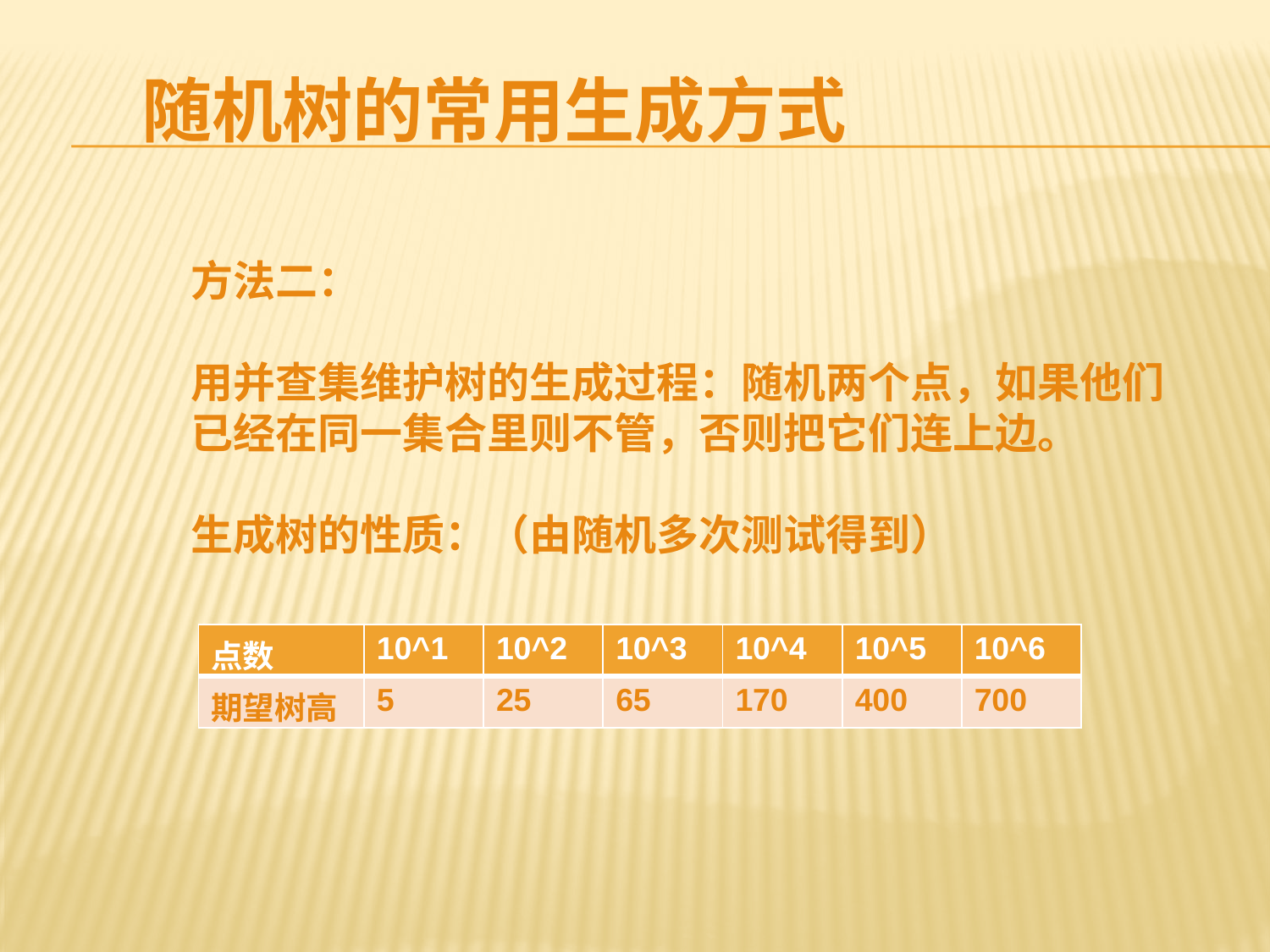

随机树的常用生成方式
方法二：

用并查集维护树的生成过程：随机两个点，如果他们已经在同一集合里则不管，否则把它们连上边。

生成树的性质：（由随机多次测试得到）

| 点数 | 10^1 | 10^2 | 10^3 | 10^4 | 10^5 | 10^6 |
| --- | --- | --- | --- | --- | --- | --- |
| 期望树高 | 5 | 25 | 65 | 170 | 400 | 700 |